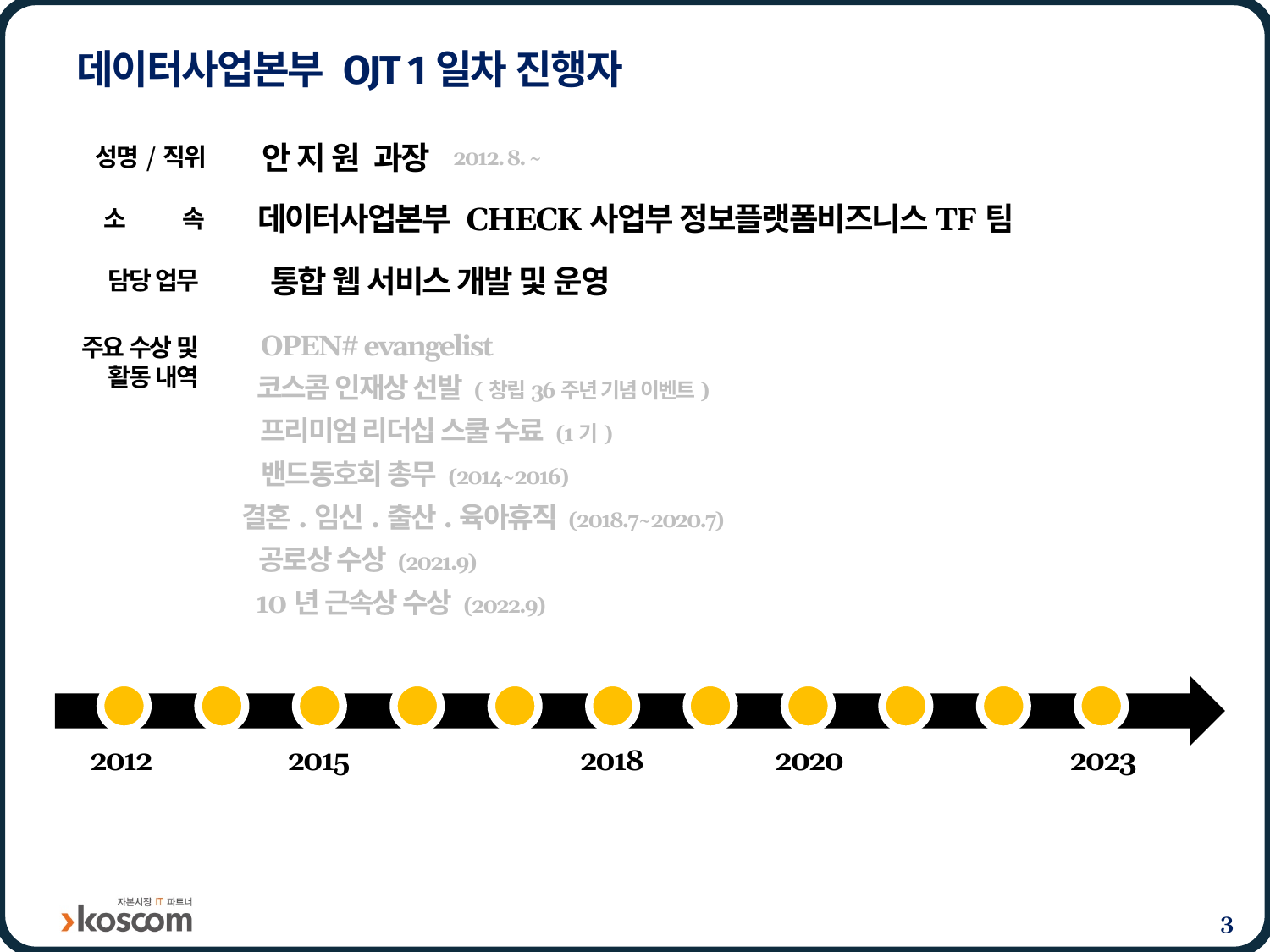

# 데이터사업본부 OJT 1일차 진행자
안 지 원  과장
성명/직위
2012. 8. ~
데이터사업본부 CHECK사업부 정보플랫폼비즈니스TF팀
소           속
통합 웹 서비스 개발 및 운영
담당 업무
OPEN# evangelist
주요 수상 및
활동 내역
코스콤 인재상 선발 (창립36주년 기념 이벤트)
프리미엄 리더십 스쿨 수료 (1기)
밴드동호회 총무 (2014~2016)
결혼.임신.출산.육아휴직 (2018.7~2020.7)
공로상 수상 (2021.9)
10년 근속상 수상 (2022.9)

2012
2015
2018
2020
2023
3